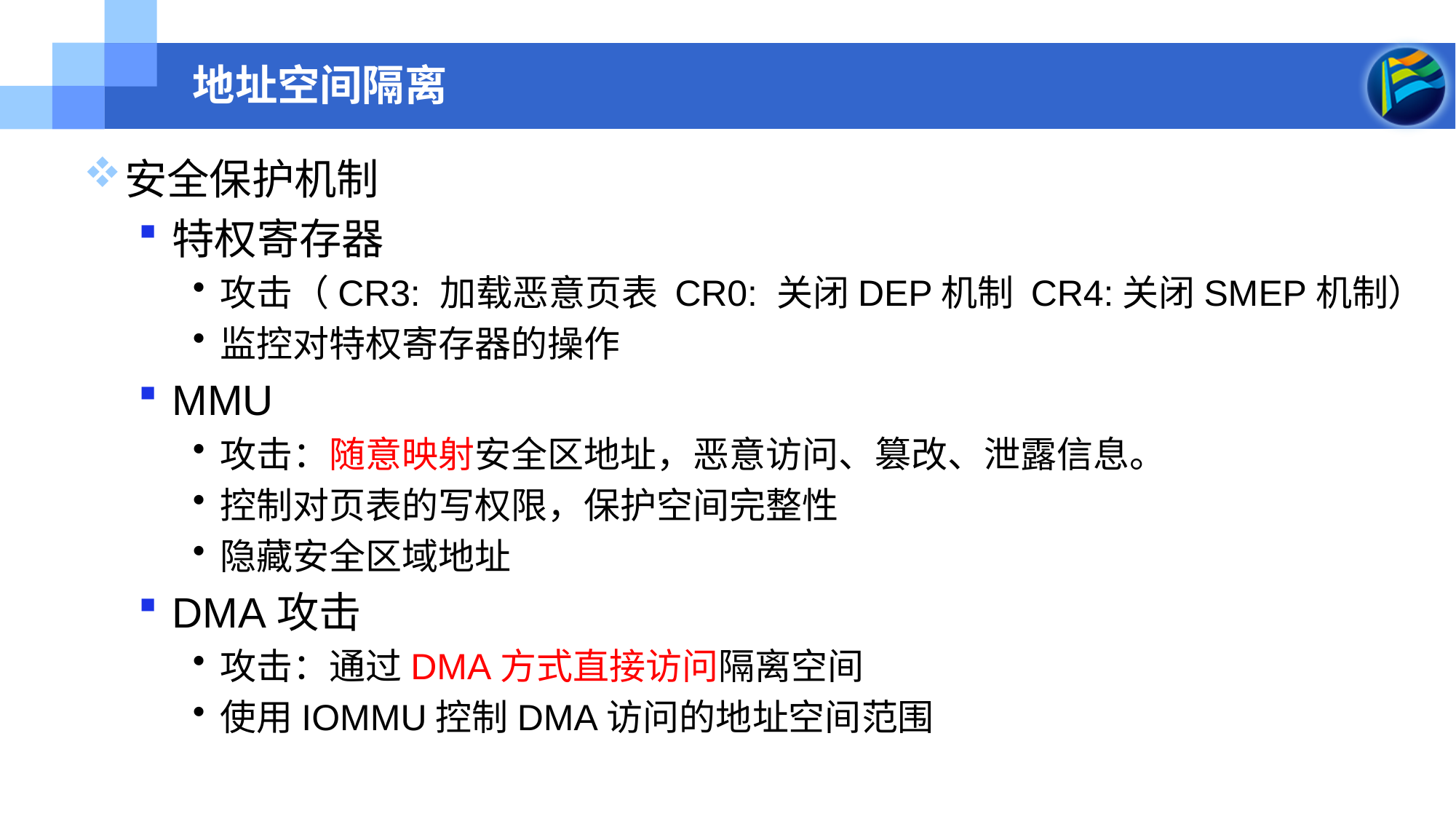

# 地址空间隔离
安全保护机制
特权寄存器
攻击（CR3: 加载恶意页表 CR0: 关闭DEP机制 CR4:关闭SMEP机制）
监控对特权寄存器的操作
MMU
攻击：随意映射安全区地址，恶意访问、篡改、泄露信息。
控制对页表的写权限，保护空间完整性
隐藏安全区域地址
DMA攻击
攻击：通过DMA方式直接访问隔离空间
使用IOMMU控制DMA访问的地址空间范围

21